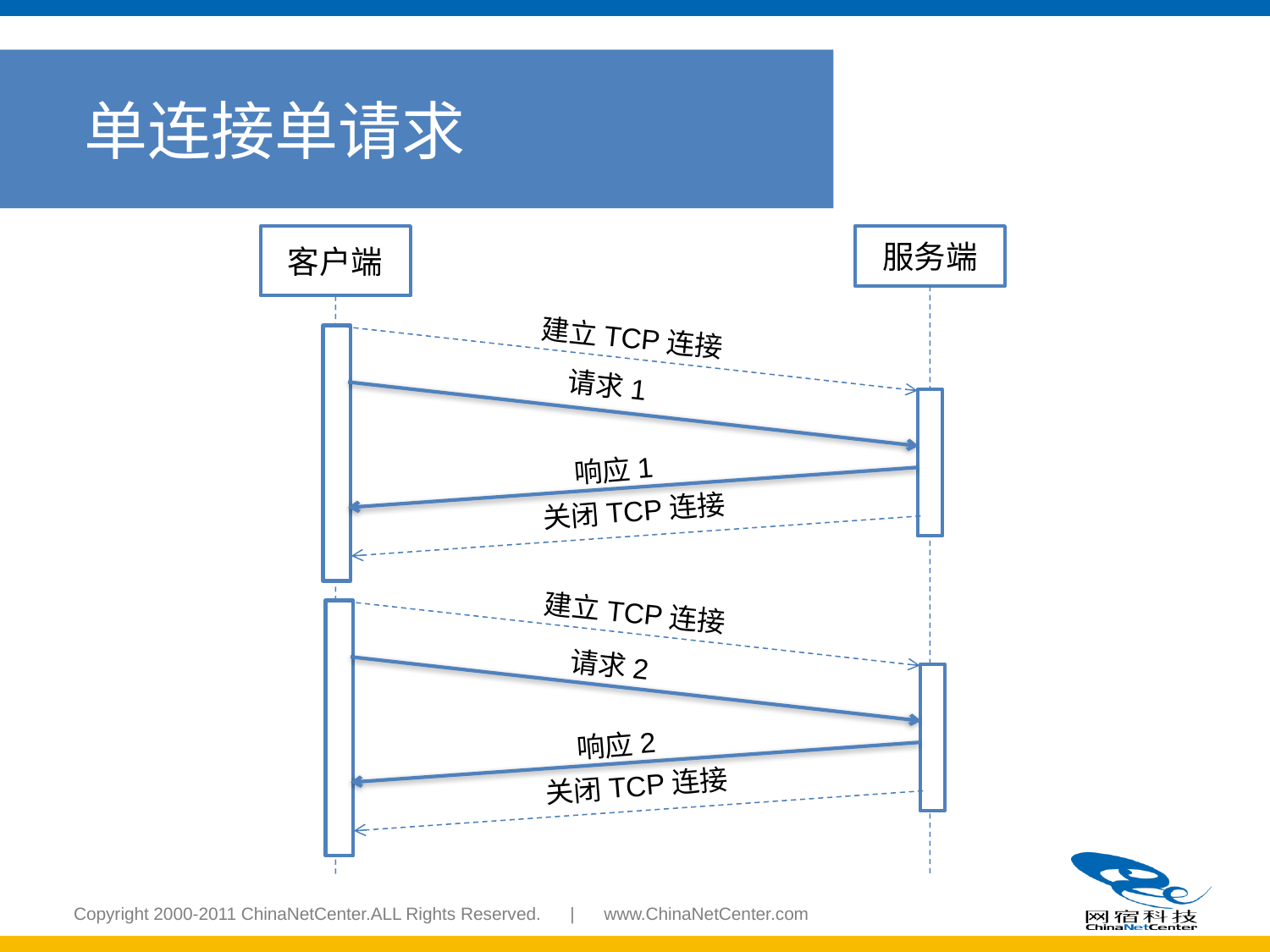

单连接单请求
客户端
服务端
建立TCP连接

请求1

响应1
关闭TCP连接
建立TCP连接

请求2

响应2
关闭TCP连接